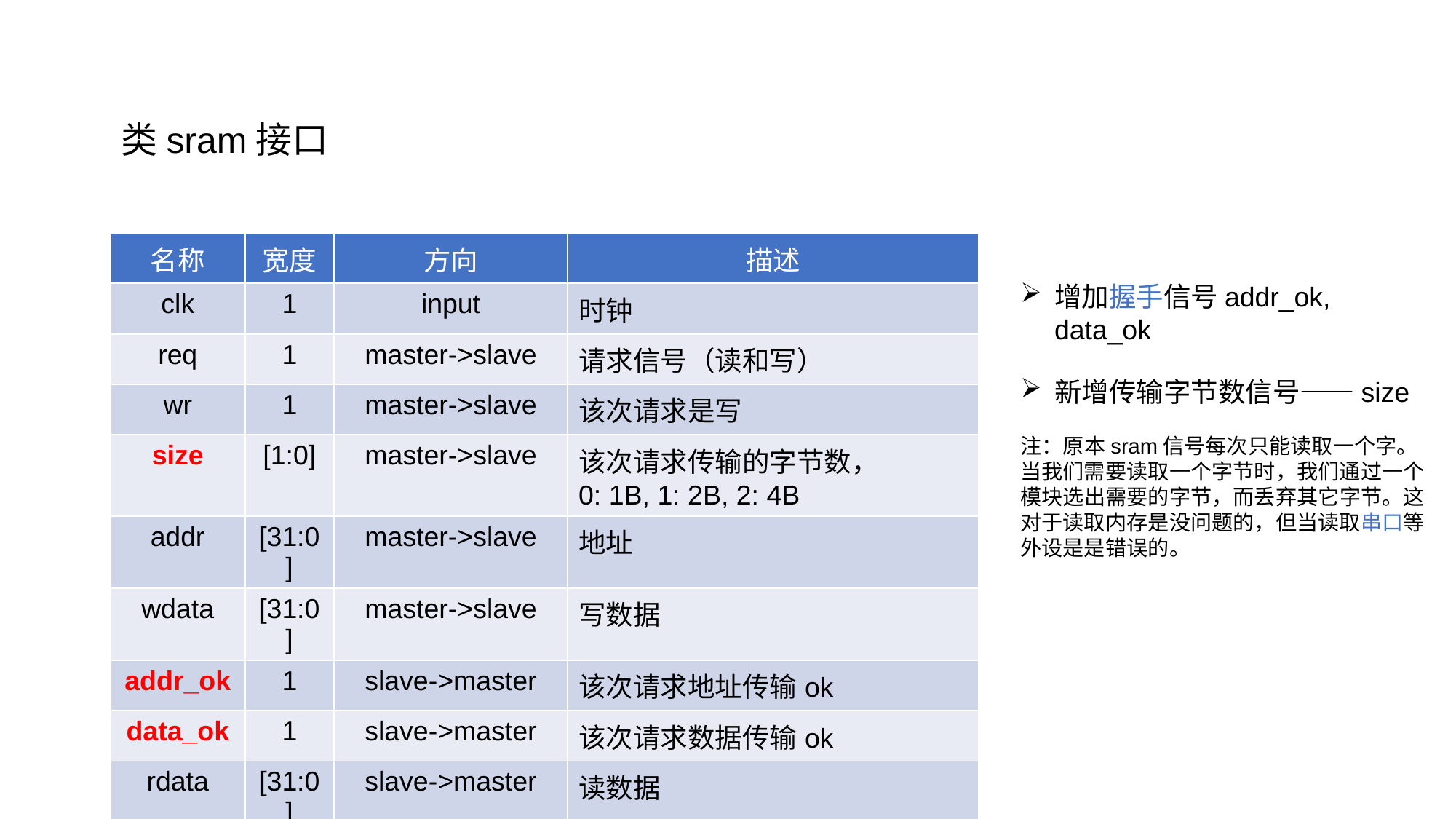

类sram接口
| 名称 | 宽度 | 方向 | 描述 |
| --- | --- | --- | --- |
| clk | 1 | input | 时钟 |
| req | 1 | master->slave | 请求信号（读和写） |
| wr | 1 | master->slave | 该次请求是写 |
| size | [1:0] | master->slave | 该次请求传输的字节数， 0: 1B, 1: 2B, 2: 4B |
| addr | [31:0] | master->slave | 地址 |
| wdata | [31:0] | master->slave | 写数据 |
| addr\_ok | 1 | slave->master | 该次请求地址传输ok |
| data\_ok | 1 | slave->master | 该次请求数据传输ok |
| rdata | [31:0] | slave->master | 读数据 |
增加握手信号addr_ok, data_ok
新增传输字节数信号——size
注：原本sram信号每次只能读取一个字。
当我们需要读取一个字节时，我们通过一个模块选出需要的字节，而丢弃其它字节。这对于读取内存是没问题的，但当读取串口等外设是是错误的。